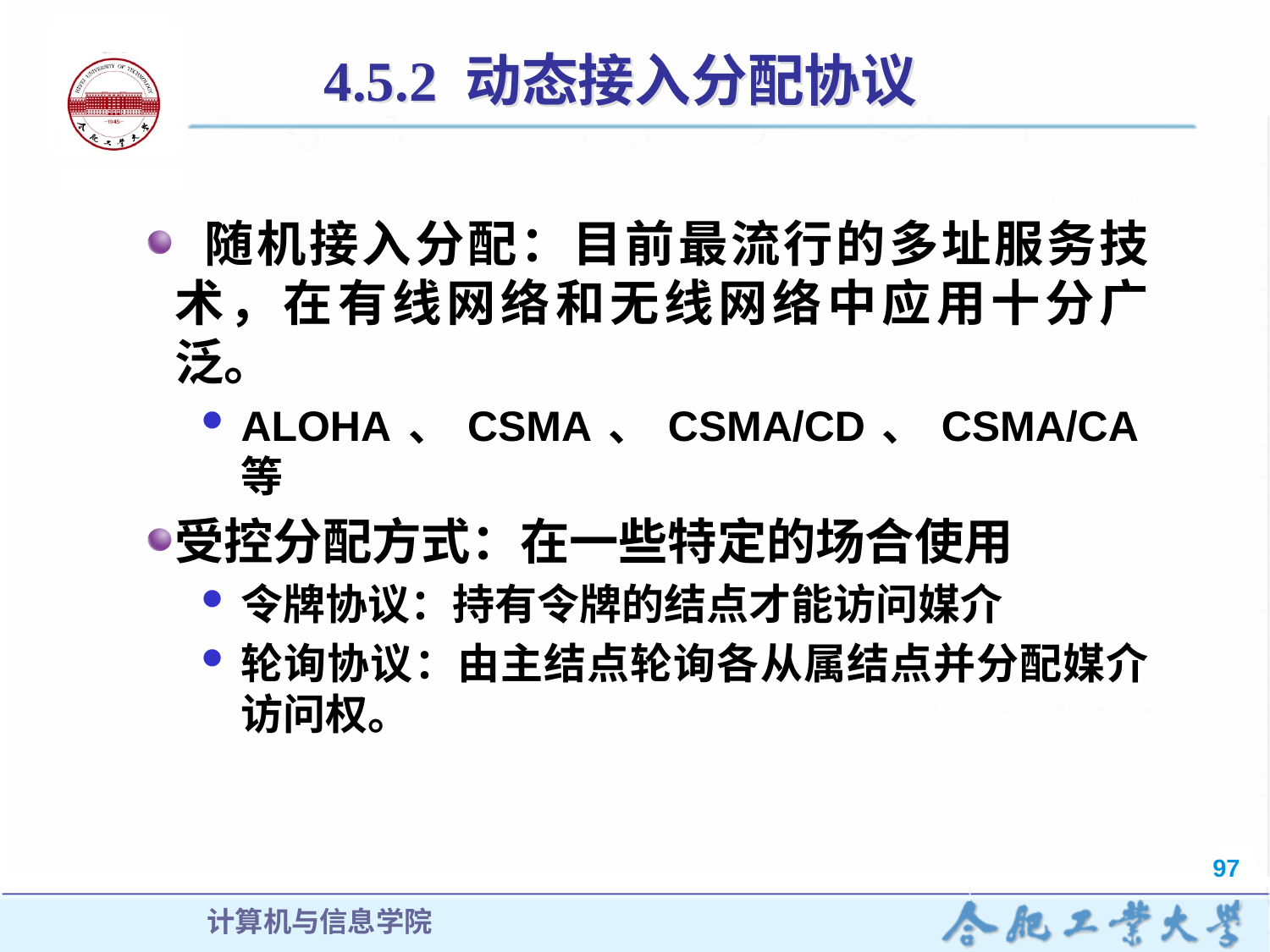

# 4.5.2 动态接入分配协议
 随机接入分配：目前最流行的多址服务技术，在有线网络和无线网络中应用十分广泛。
ALOHA、CSMA、CSMA/CD、CSMA/CA等
受控分配方式：在一些特定的场合使用
令牌协议：持有令牌的结点才能访问媒介
轮询协议：由主结点轮询各从属结点并分配媒介访问权。